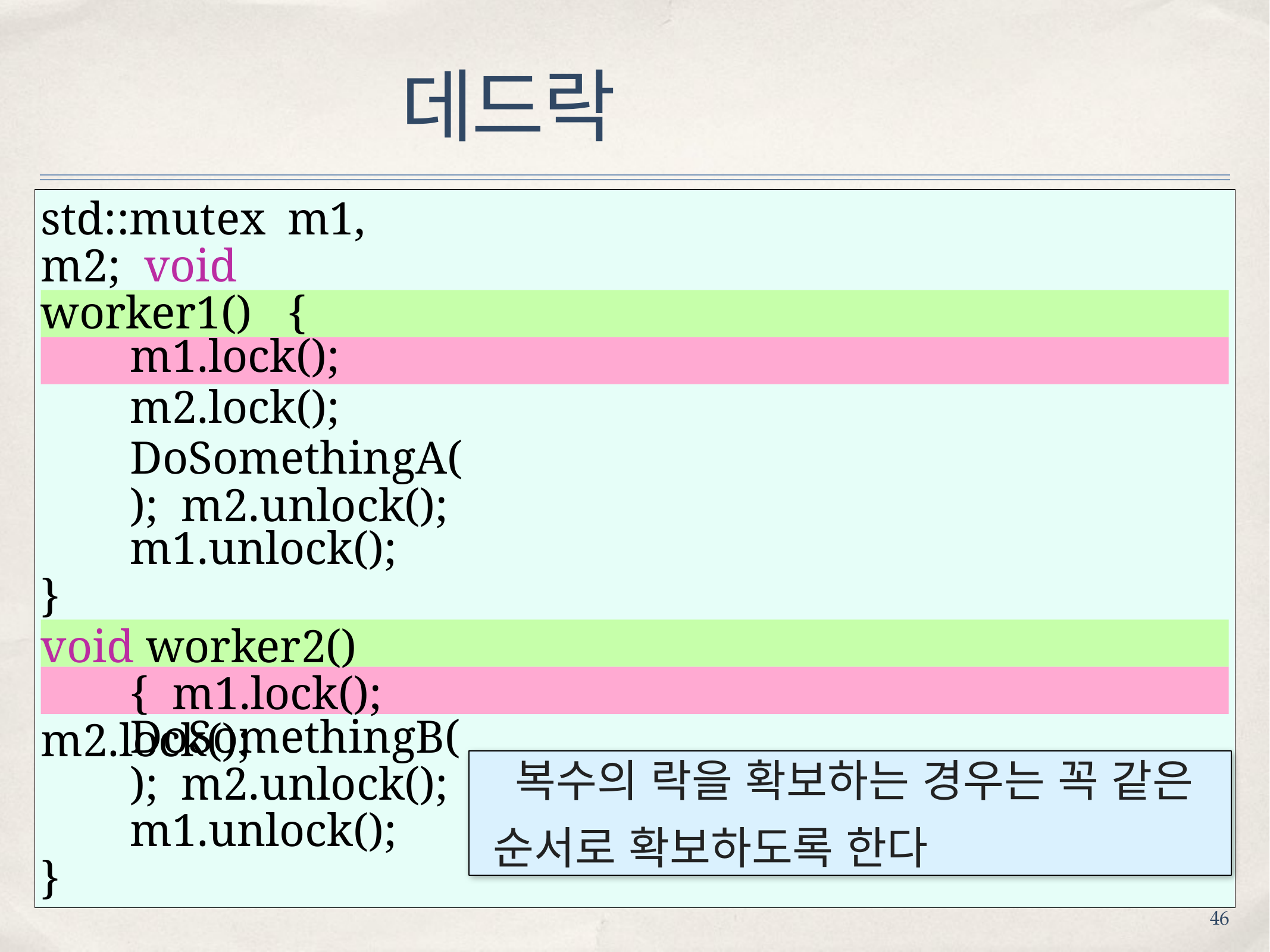

# 데드락

std::mutex	m1,	m2;  void	worker1()	{
m1.lock();
m2.lock();
DoSomethingA();  m2.unlock();
m1.unlock();
}
void worker2()	{  m1.lock();
m2.lock();

DoSomethingB();  m2.unlock();
m1.unlock();

복수의 락을 확보하는 경우는 꼭 같은 순서로 확보하도록 한다

}
46